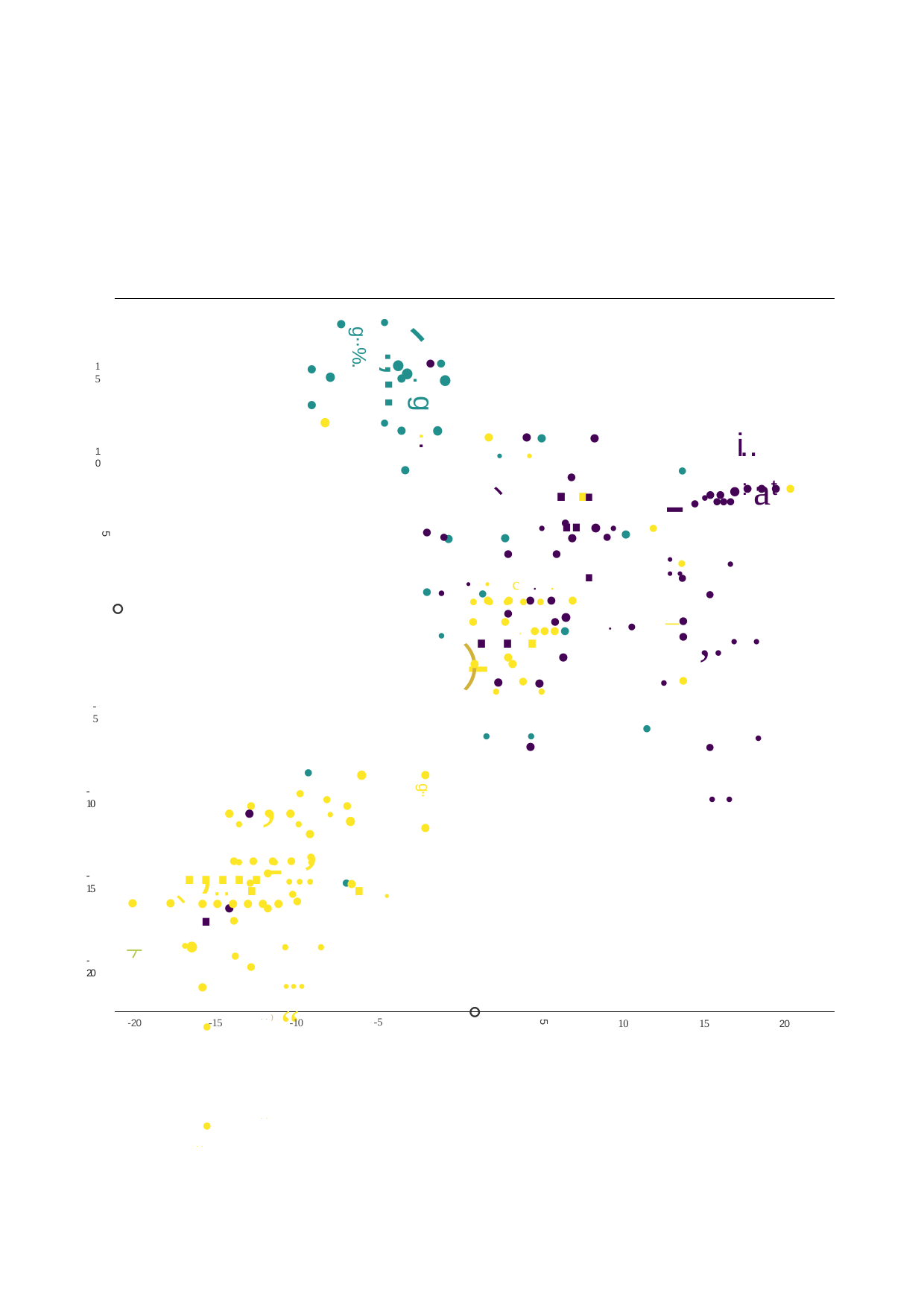

、
••

．．．．．．．
g··%.
••
.,..
．
15
．．．．
. g
．i.. ．•．••
．． •．•
-·••	•: at :.
．．
..
．．、
．
··
..
10
．． ．．一
.．,. ．•••
••• ••••
....
．．．
．．．
．
．．
．
．
．
．．．
． ••••
5
.....	-.
...
•• c..
．．．）．
•••••
。
．．
••••
， ．．
．．
． ．
．．
-5
．．．．．．．．
..,.．.·．·
．．．．
-10
g··
•••••••．••
.,...-....
．．．．，．
．
.......
• •
.．..)．....
-15
、··
．．卜
．
...“
-20
。

-5
-15
-10
10
15
-20
20
5